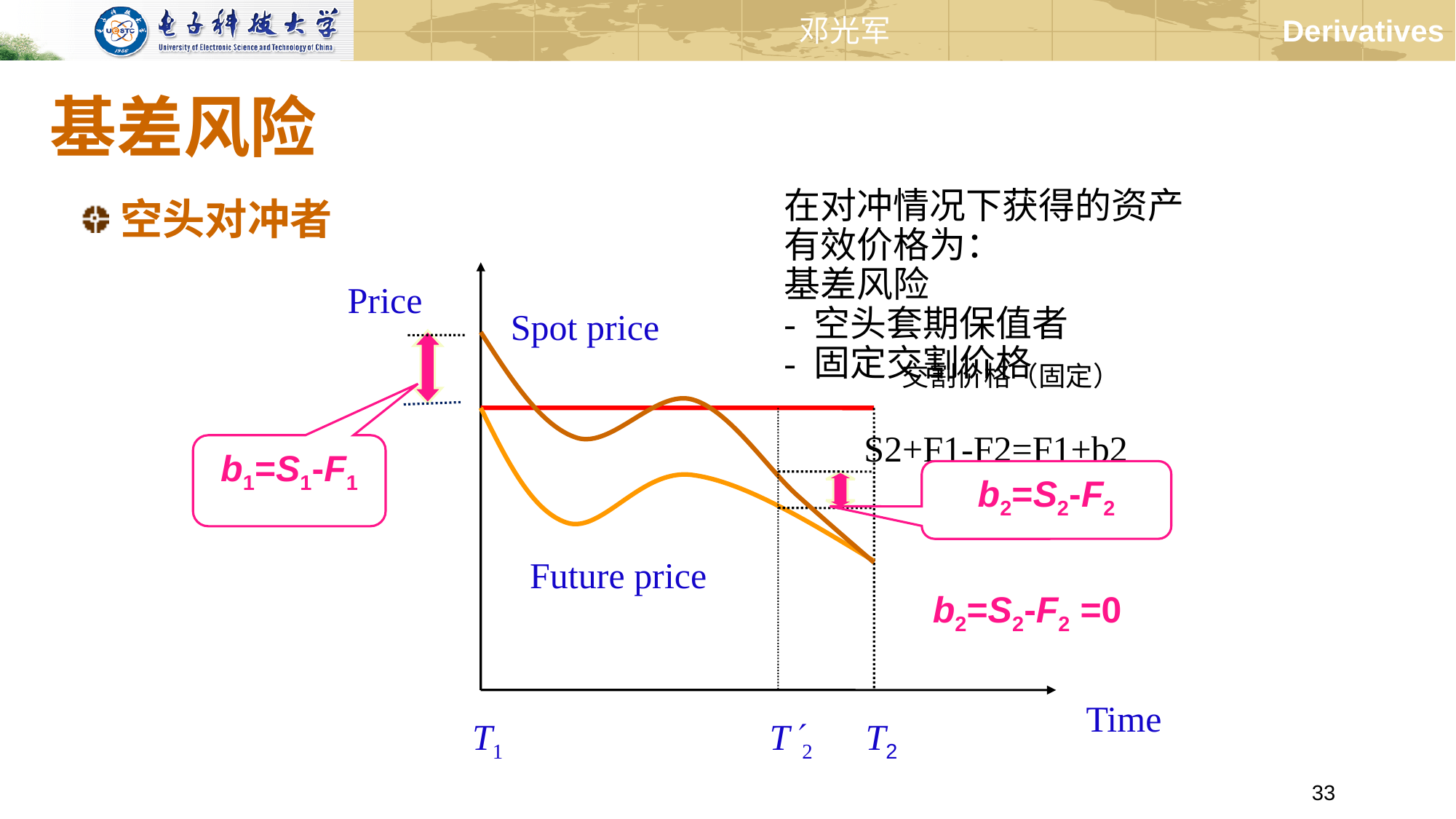

# 基差风险
在对冲情况下获得的资产有效价格为：
基差风险
- 空头套期保值者
- 固定交割价格

S2+F1-F2=F1+b2
空头对冲者

Price

Time
T1
Spot price

b2=S2-F2 =0

b1=S1-F1

b2=S2-F2

Future price
T′2
T2
交割价格（固定）